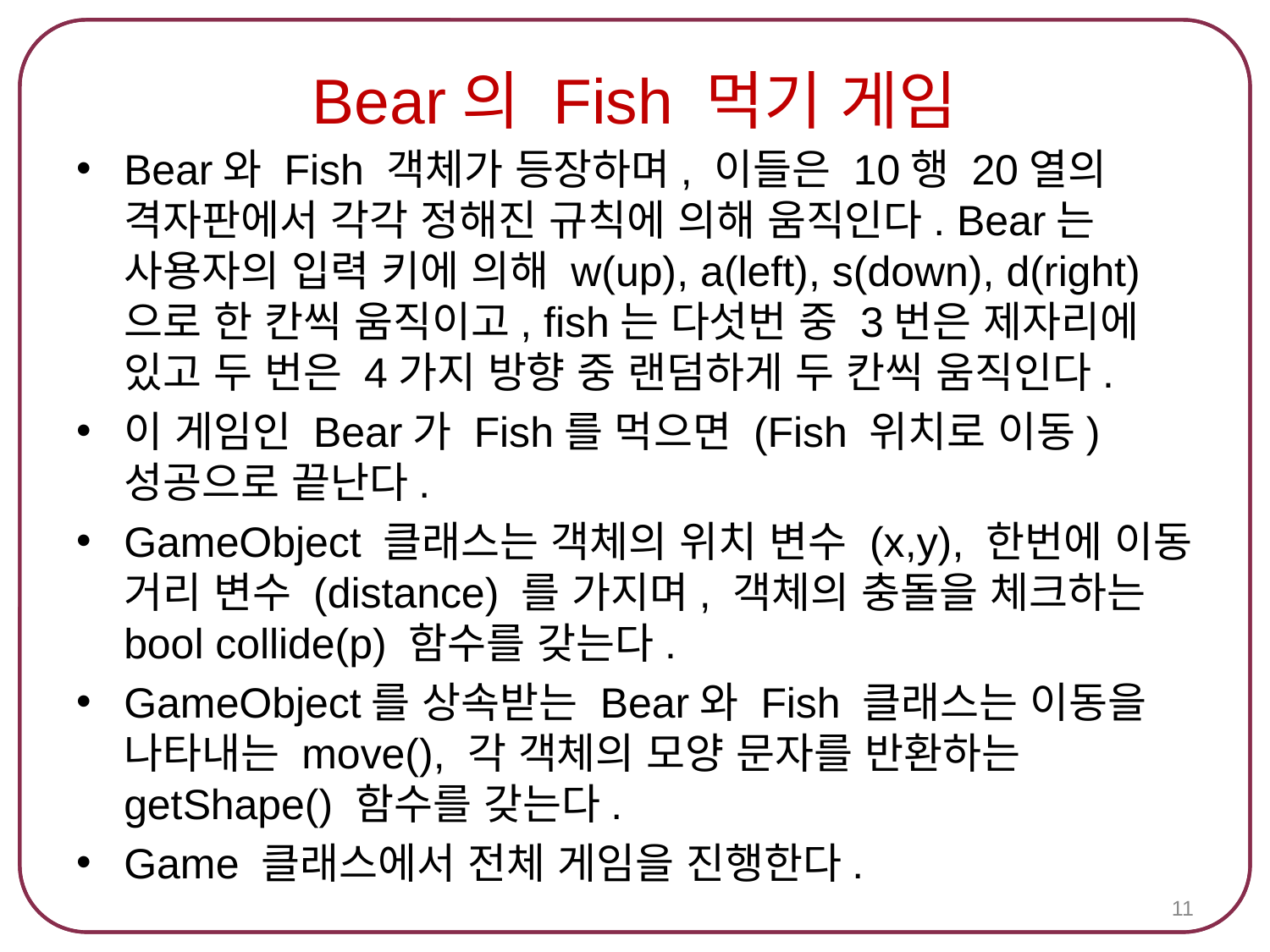

# Bear의 Fish 먹기 게임
Bear와 Fish 객체가 등장하며, 이들은 10행 20열의 격자판에서 각각 정해진 규칙에 의해 움직인다. Bear는 사용자의 입력 키에 의해 w(up), a(left), s(down), d(right) 으로 한 칸씩 움직이고, fish는 다섯번 중 3번은 제자리에 있고 두 번은 4가지 방향 중 랜덤하게 두 칸씩 움직인다.
이 게임인 Bear가 Fish를 먹으면 (Fish 위치로 이동) 성공으로 끝난다.
GameObject 클래스는 객체의 위치 변수 (x,y), 한번에 이동 거리 변수 (distance) 를 가지며, 객체의 충돌을 체크하는 bool collide(p) 함수를 갖는다.
GameObject를 상속받는 Bear와 Fish 클래스는 이동을 나타내는 move(), 각 객체의 모양 문자를 반환하는 getShape() 함수를 갖는다.
Game 클래스에서 전체 게임을 진행한다.
11